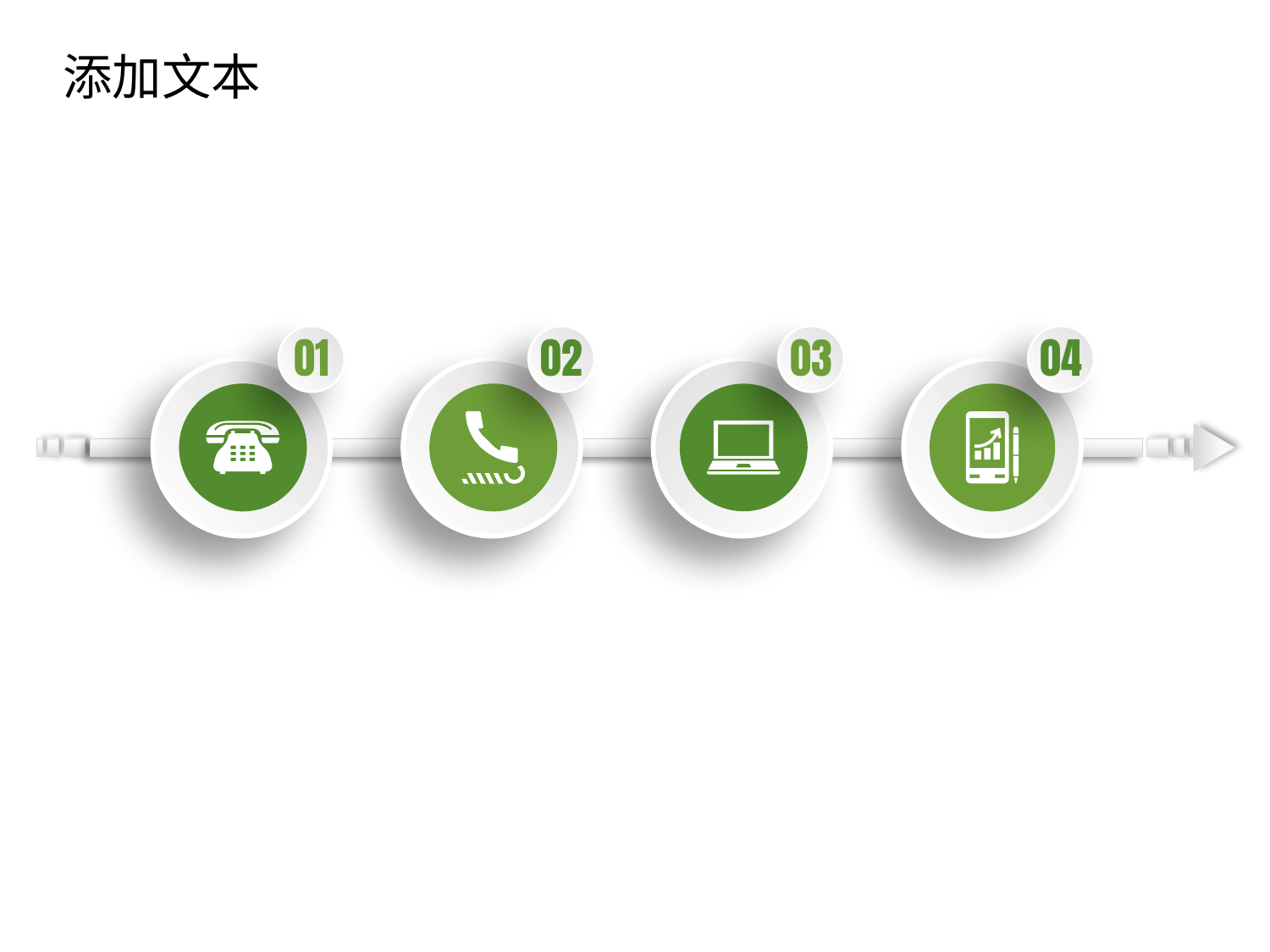

添加文本
点击添加文本
01
02
03
04

点击添加文本
点击添加文本
点击添加文本